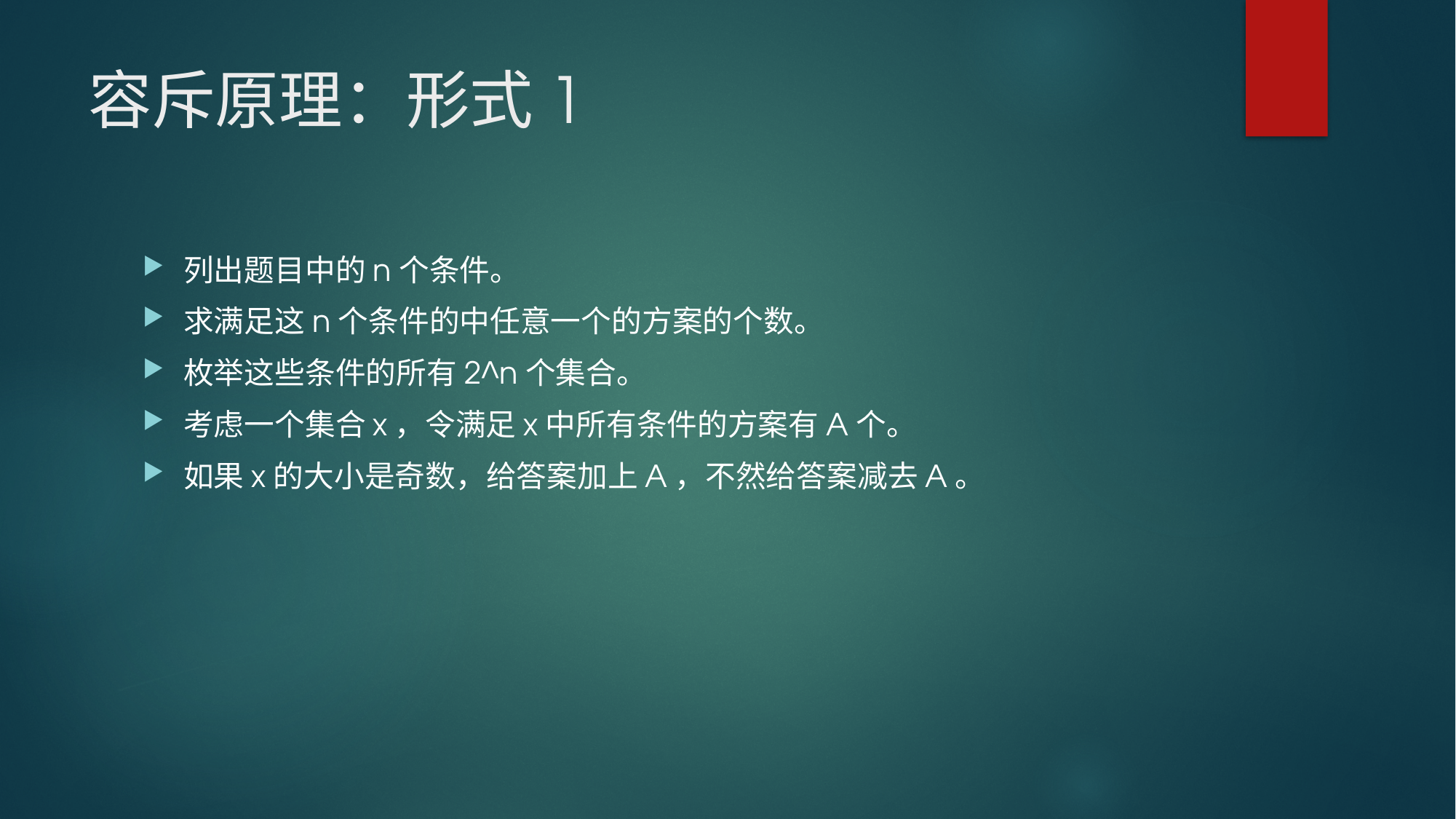

# 容斥原理：形式1
列出题目中的n个条件。
求满足这n个条件的中任意一个的方案的个数。
枚举这些条件的所有2^n个集合。
考虑一个集合x，令满足x中所有条件的方案有A个。
如果x的大小是奇数，给答案加上A，不然给答案减去A。